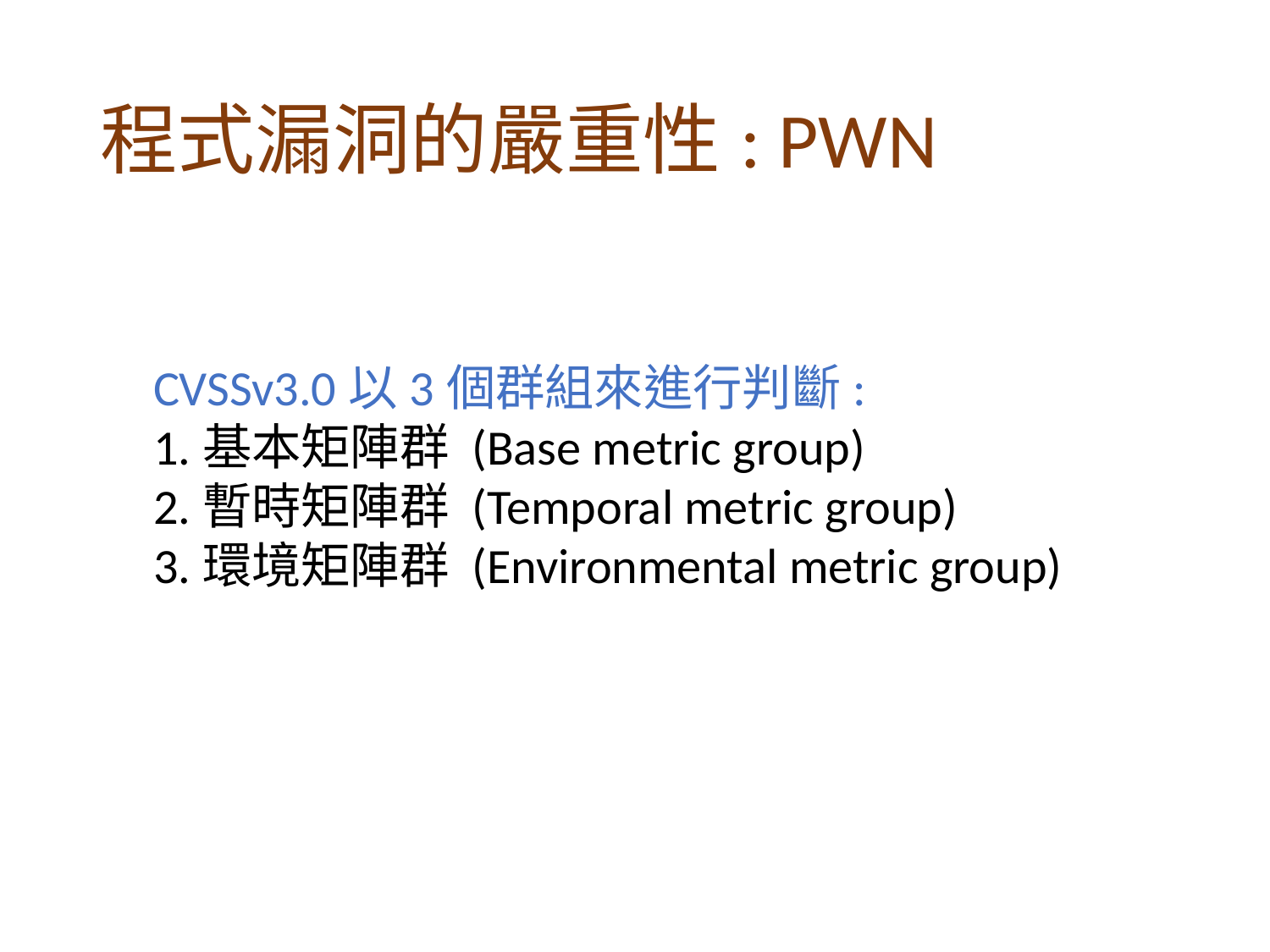

# 程式漏洞的嚴重性: PWN
CVSSv3.0以3個群組來進行判斷:
1.基本矩陣群 (Base metric group)
2.暫時矩陣群 (Temporal metric group)
3.環境矩陣群 (Environmental metric group)